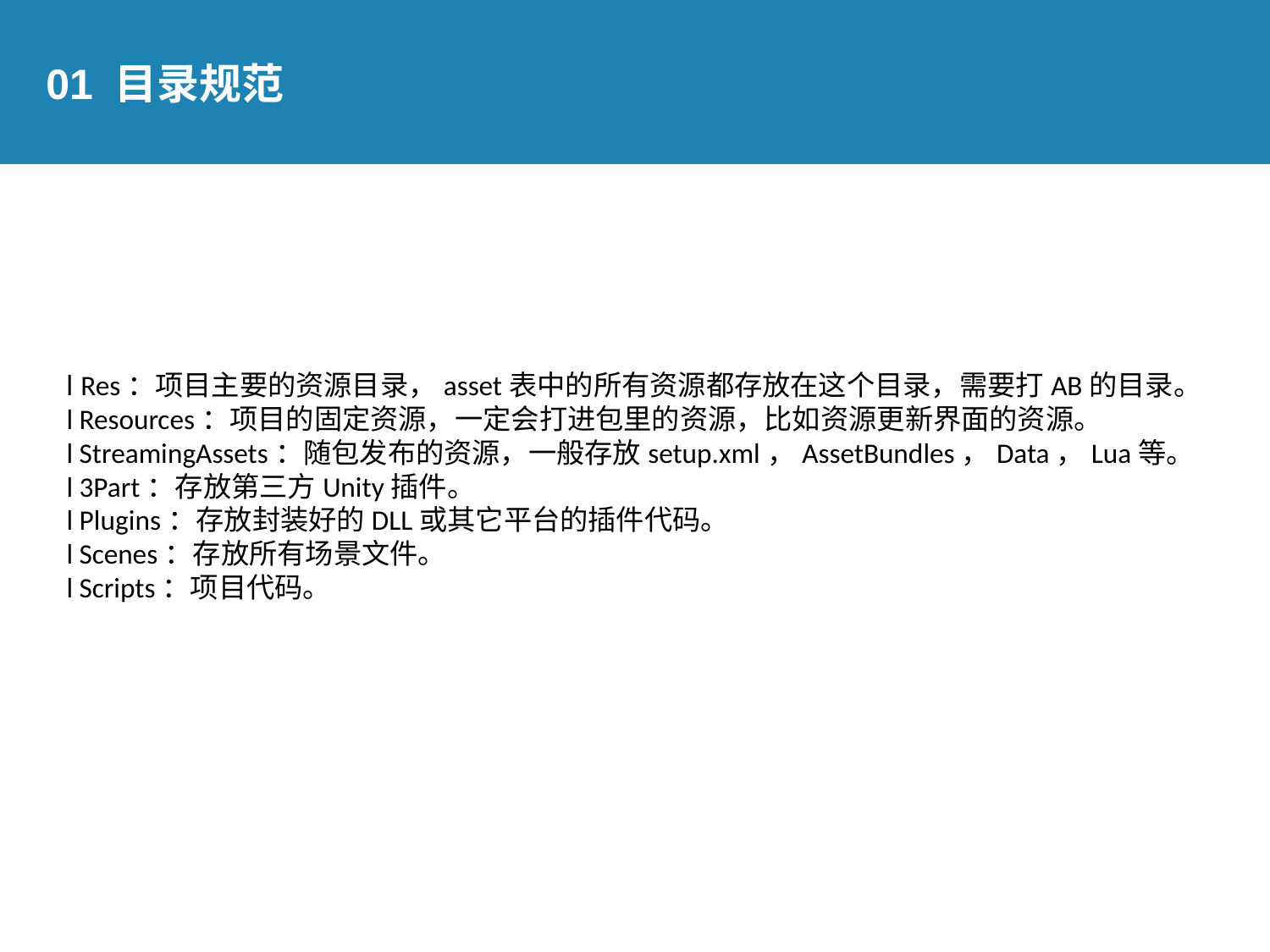

01 目录规范
l Res：项目主要的资源目录，asset表中的所有资源都存放在这个目录，需要打AB的目录。l Resources：项目的固定资源，一定会打进包里的资源，比如资源更新界面的资源。l StreamingAssets：随包发布的资源，一般存放setup.xml，AssetBundles，Data，Lua等。l 3Part：存放第三方Unity插件。l Plugins：存放封装好的DLL或其它平台的插件代码。l Scenes：存放所有场景文件。l Scripts：项目代码。